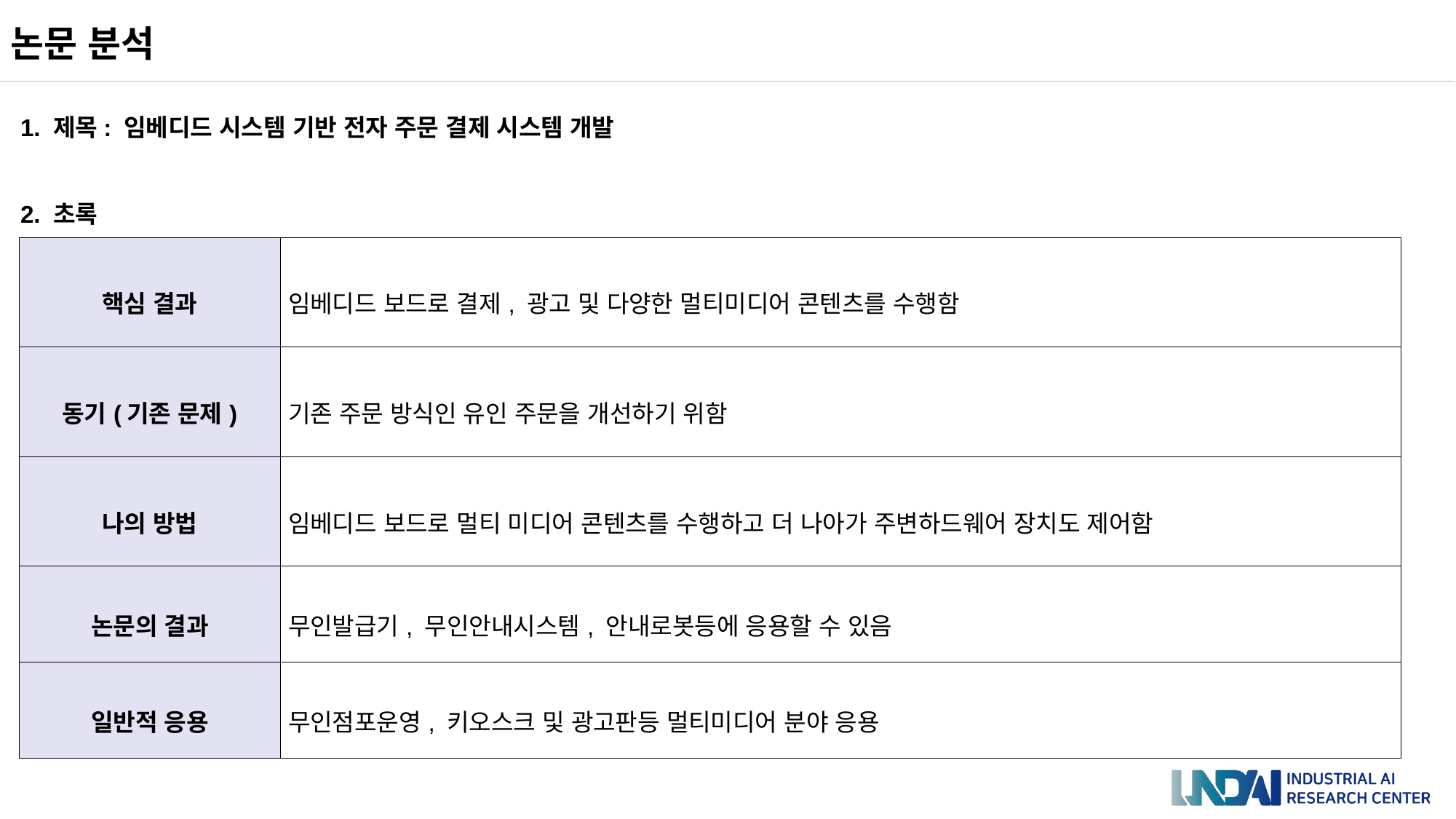

논문 분석
1. 제목: 임베디드 시스템 기반 전자 주문 결제 시스템 개발

2. 초록

| 핵심 결과 | 임베디드 보드로 결제, 광고 및 다양한 멀티미디어 콘텐츠를 수행함 |
| --- | --- |
| 동기(기존 문제) | 기존 주문 방식인 유인 주문을 개선하기 위함 |
| 나의 방법 | 임베디드 보드로 멀티 미디어 콘텐츠를 수행하고 더 나아가 주변하드웨어 장치도 제어함 |
| 논문의 결과 | 무인발급기, 무인안내시스템, 안내로봇등에 응용할 수 있음 |
| 일반적 응용 | 무인점포운영, 키오스크 및 광고판등 멀티미디어 분야 응용 |